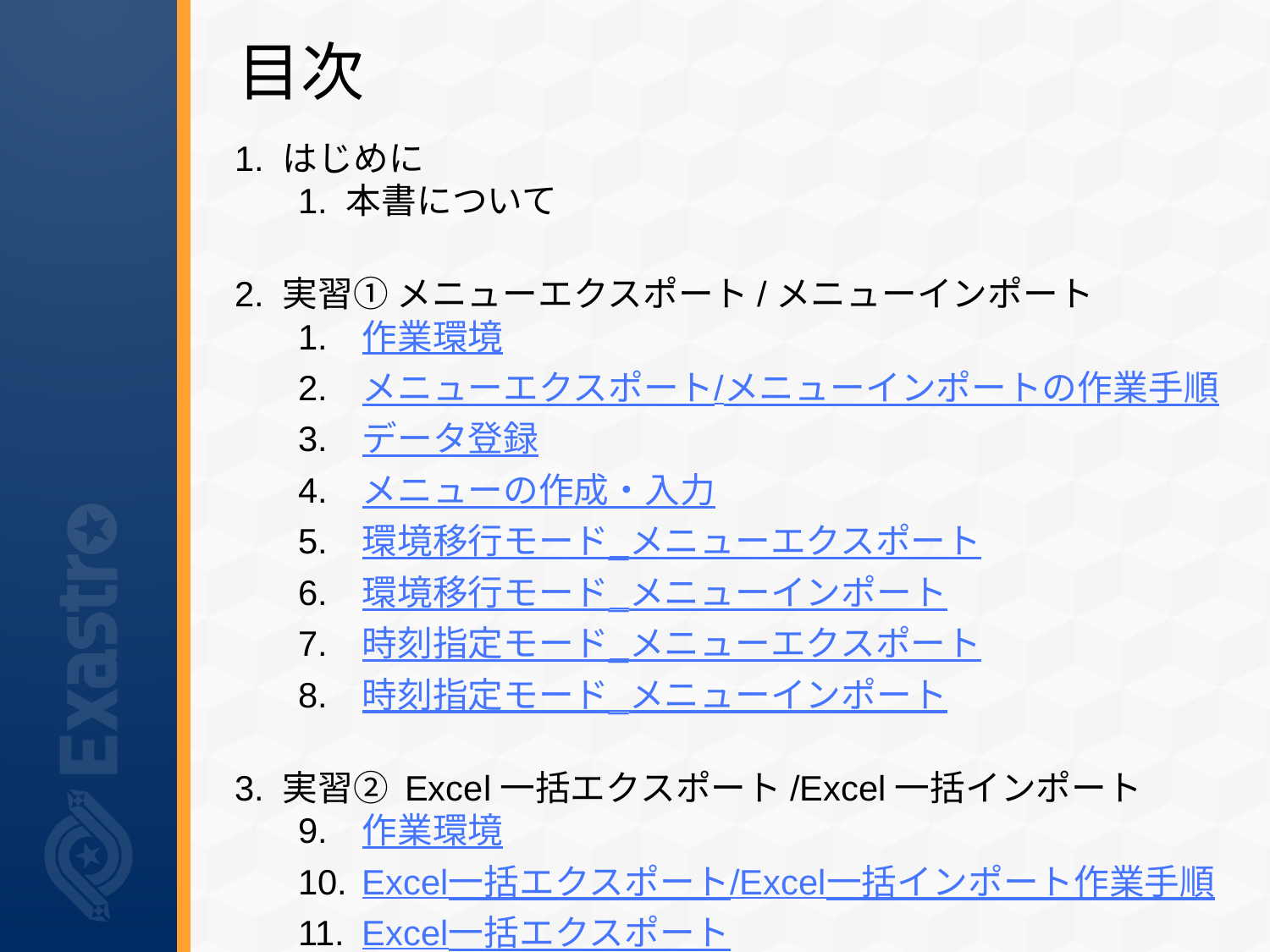

# 目次
はじめに
本書について
実習① メニューエクスポート/メニューインポート
作業環境
メニューエクスポート/メニューインポートの作業手順
データ登録
メニューの作成・入力
環境移行モード_メニューエクスポート
環境移行モード_メニューインポート
時刻指定モード_メニューエクスポート
時刻指定モード_メニューインポート

3. 実習② Excel一括エクスポート/Excel一括インポート
作業環境
Excel一括エクスポート/Excel一括インポート作業手順
Excel一括エクスポート
Excelファイル編集
Excel一括インポート